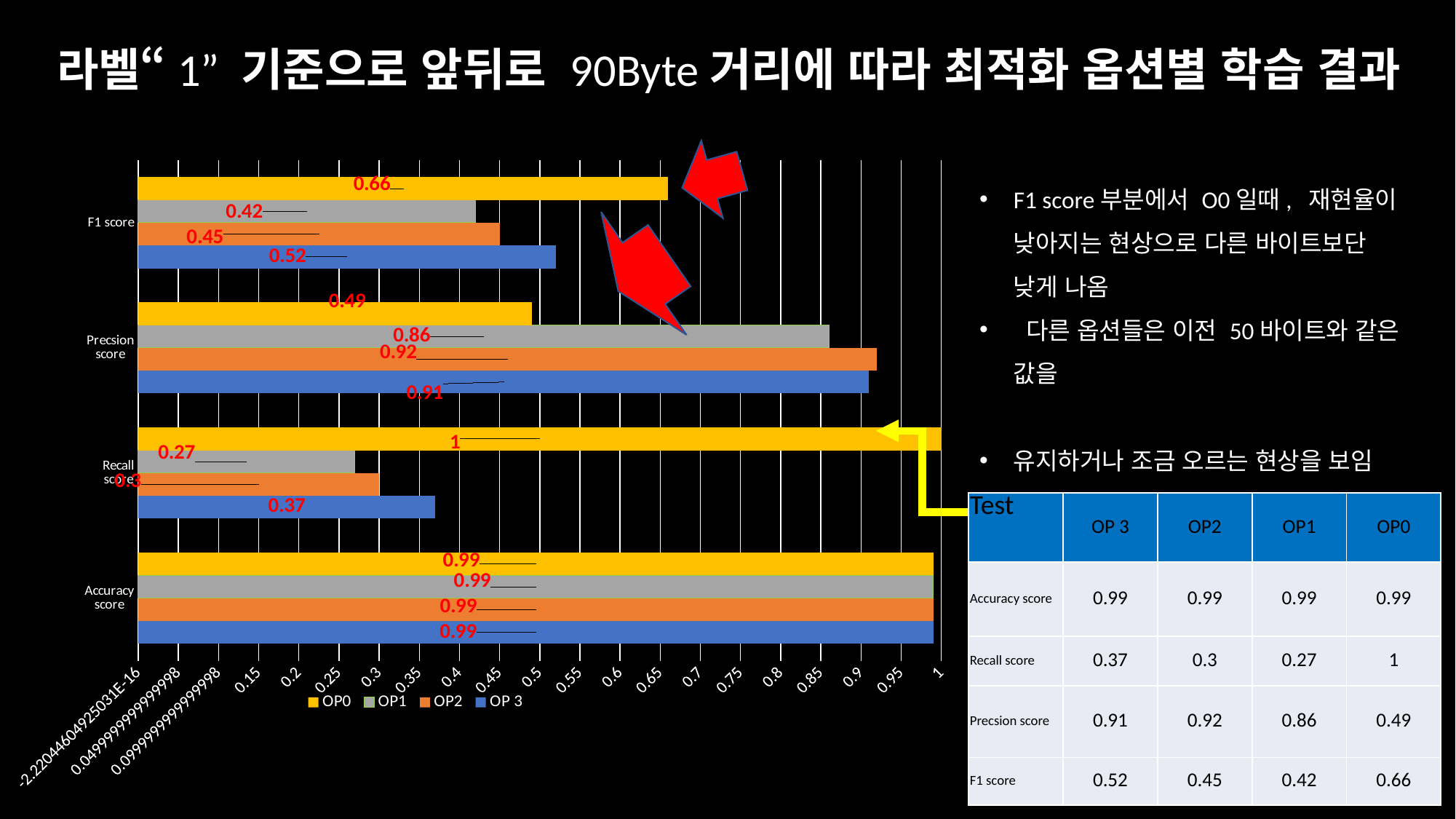

# 라벨“1” 기준으로 앞뒤로 90Byte거리에 따라 최적화 옵션별 학습 결과

### Chart

| Category | OP 3 | OP2 | OP1 | OP0 |
|---|---|---|---|---|
| Accuracy score | 0.99 | 0.99 | 0.99 | 0.99 |
| Recall score | 0.37 | 0.3 | 0.27 | 1.0 |
| Precsion score | 0.91 | 0.92 | 0.86 | 0.49 |
| F1 score | 0.52 | 0.45 | 0.42 | 0.66 |
F1 score부분에서 O0일때,  재현율이 낮아지는 현상으로 다른 바이트보단 낮게 나옴
 다른 옵션들은 이전 50바이트와 같은 값을

유지하거나 조금 오르는 현상을 보임

| Test | OP 3 | OP2 | OP1 | OP0 |
| --- | --- | --- | --- | --- |
| Accuracy score | 0.99 | 0.99 | 0.99 | 0.99 |
| Recall score | 0.37 | 0.3 | 0.27 | 1 |
| Precsion score | 0.91 | 0.92 | 0.86 | 0.49 |
| F1 score | 0.52 | 0.45 | 0.42 | 0.66 |